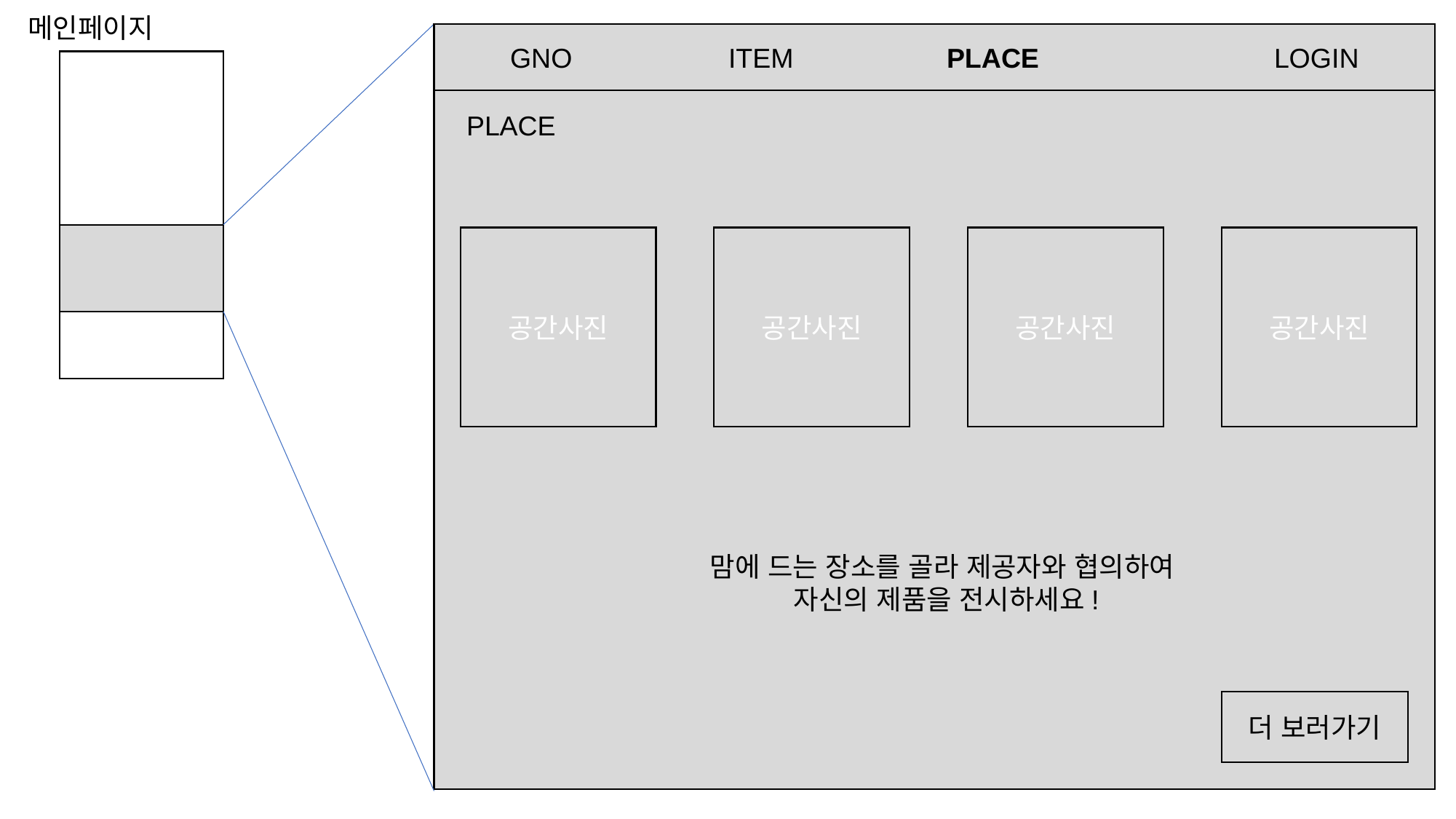

메인페이지

GNO		ITEM		PLACE			LOGIN

PLACE

공간사진
공간사진
공간사진
공간사진
맘에 드는 장소를 골라 제공자와 협의하여
자신의 제품을 전시하세요!
더 보러가기